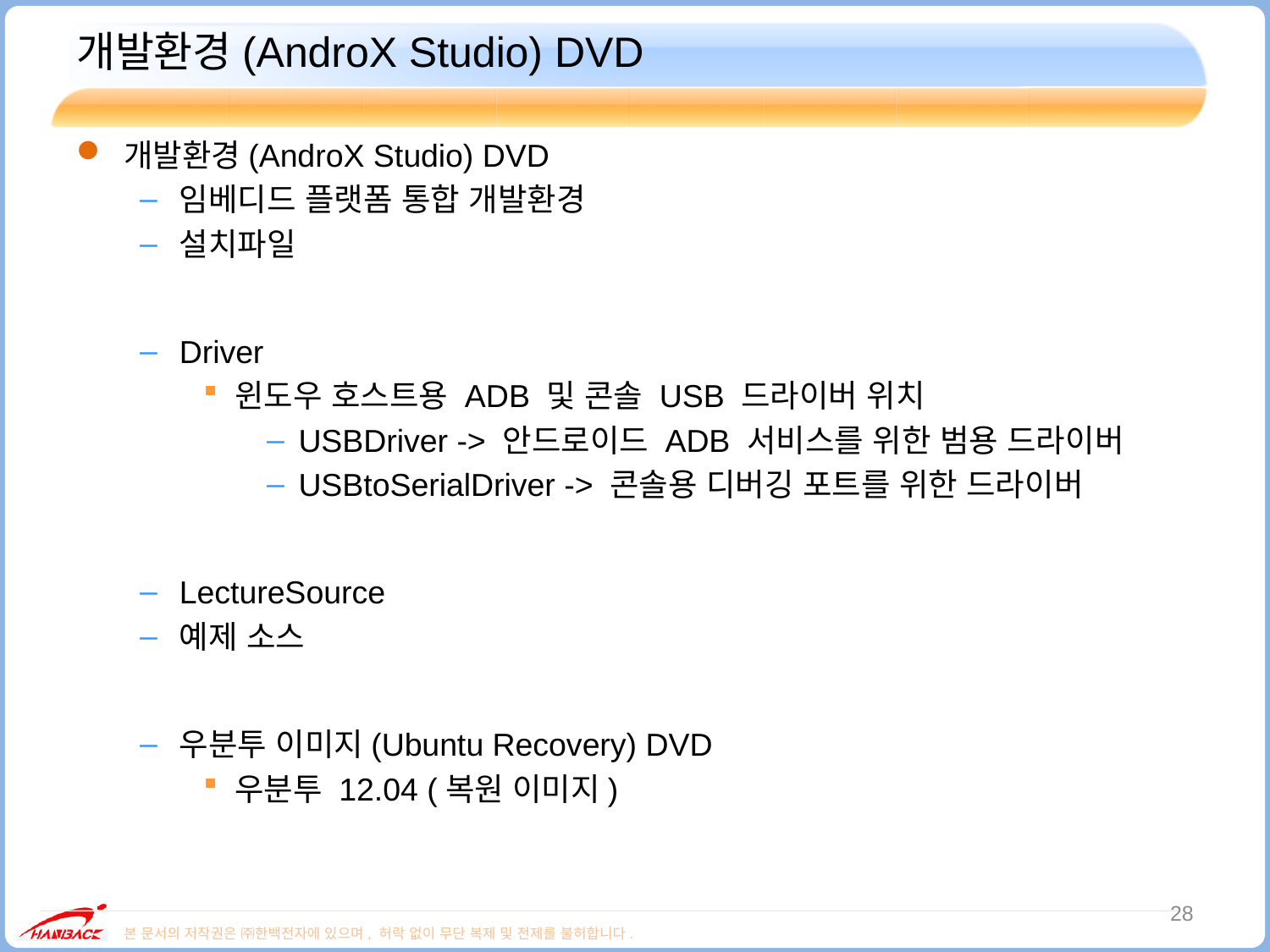

# 개발환경(AndroX Studio) DVD
개발환경(AndroX Studio) DVD
임베디드 플랫폼 통합 개발환경
설치파일

Driver
윈도우 호스트용 ADB 및 콘솔 USB 드라이버 위치
USBDriver -> 안드로이드 ADB 서비스를 위한 범용 드라이버
USBtoSerialDriver -> 콘솔용 디버깅 포트를 위한 드라이버

LectureSource
예제 소스

우분투 이미지(Ubuntu Recovery) DVD
우분투 12.04 (복원 이미지)

28